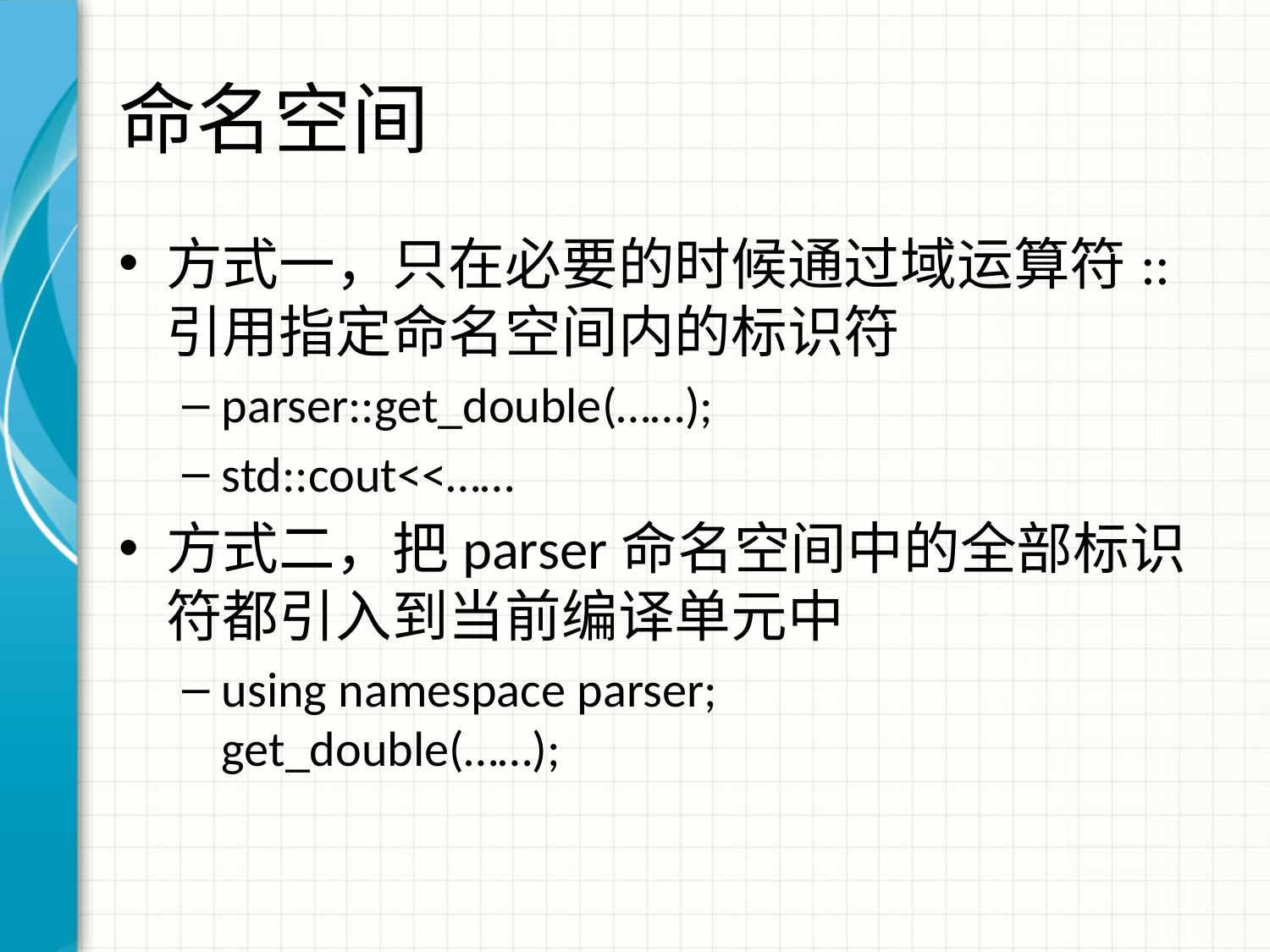

# 命名空间
方式一，只在必要的时候通过域运算符::引用指定命名空间内的标识符
parser::get_double(……);
std::cout<<……
方式二，把parser命名空间中的全部标识符都引入到当前编译单元中
using namespace parser;
get_double(……);